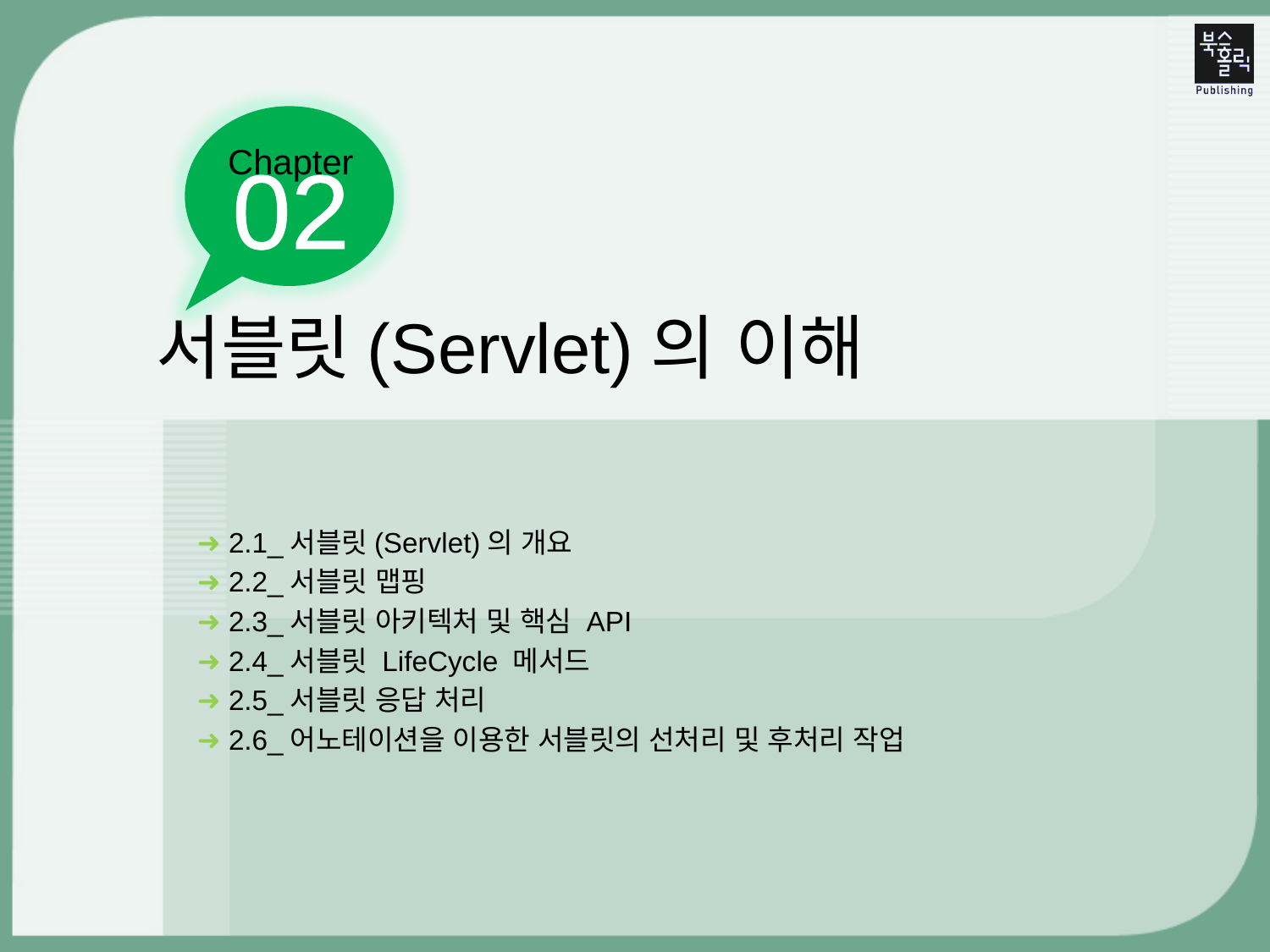

Chapter
02

# 서블릿(Servlet)의 이해
➜ 2.1_서블릿(Servlet)의 개요
➜ 2.2_서블릿 맵핑
➜ 2.3_서블릿 아키텍처 및 핵심 API
➜ 2.4_서블릿 LifeCycle 메서드
➜ 2.5_서블릿 응답 처리
➜ 2.6_어노테이션을 이용한 서블릿의 선처리 및 후처리 작업